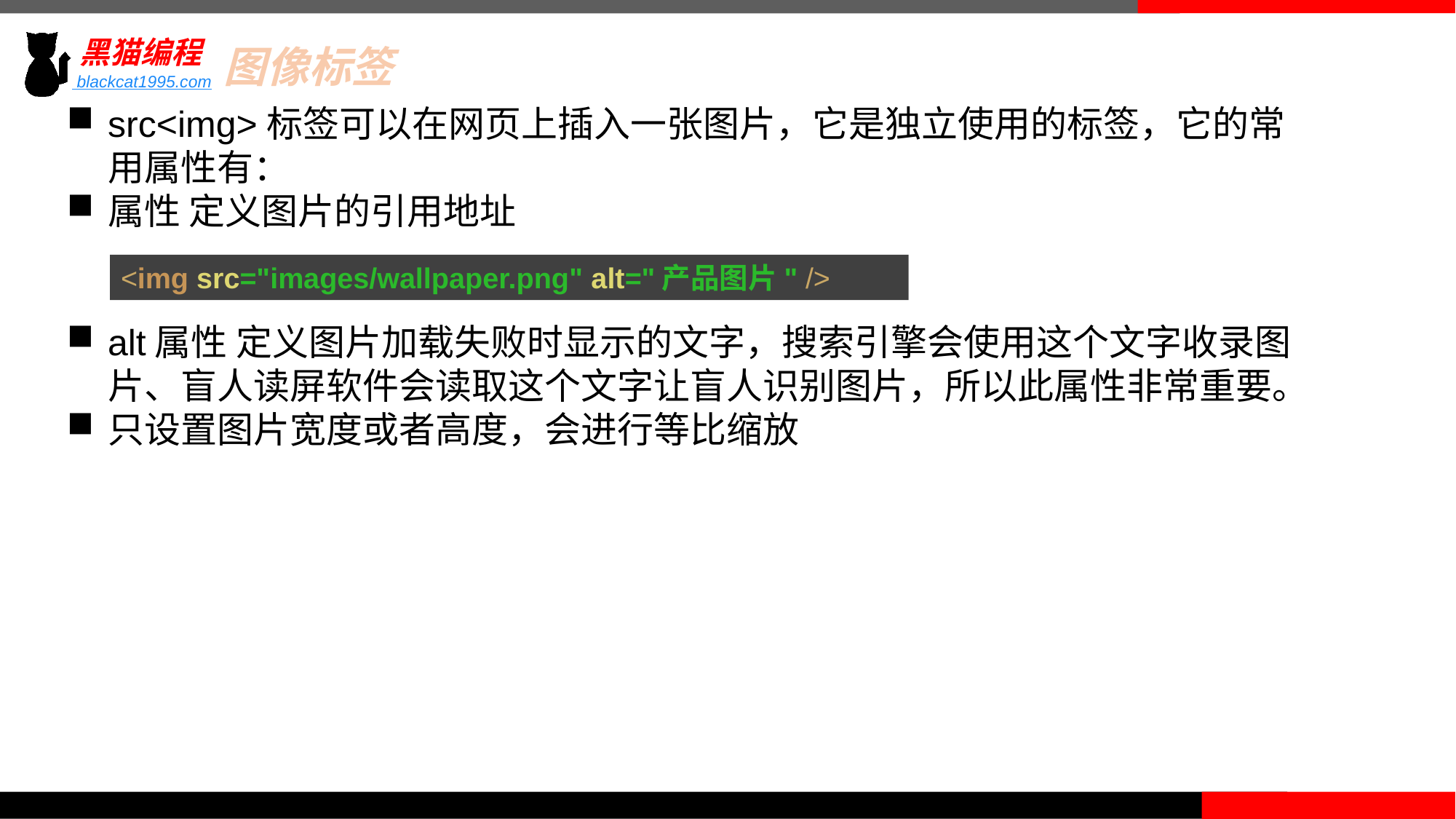

图像标签
src<img>标签可以在网页上插入一张图片，它是独立使用的标签，它的常用属性有：
属性 定义图片的引用地址

alt属性 定义图片加载失败时显示的文字，搜索引擎会使用这个文字收录图片、盲人读屏软件会读取这个文字让盲人识别图片，所以此属性非常重要。
只设置图片宽度或者高度，会进行等比缩放
<img src="images/wallpaper.png" alt="产品图片" />